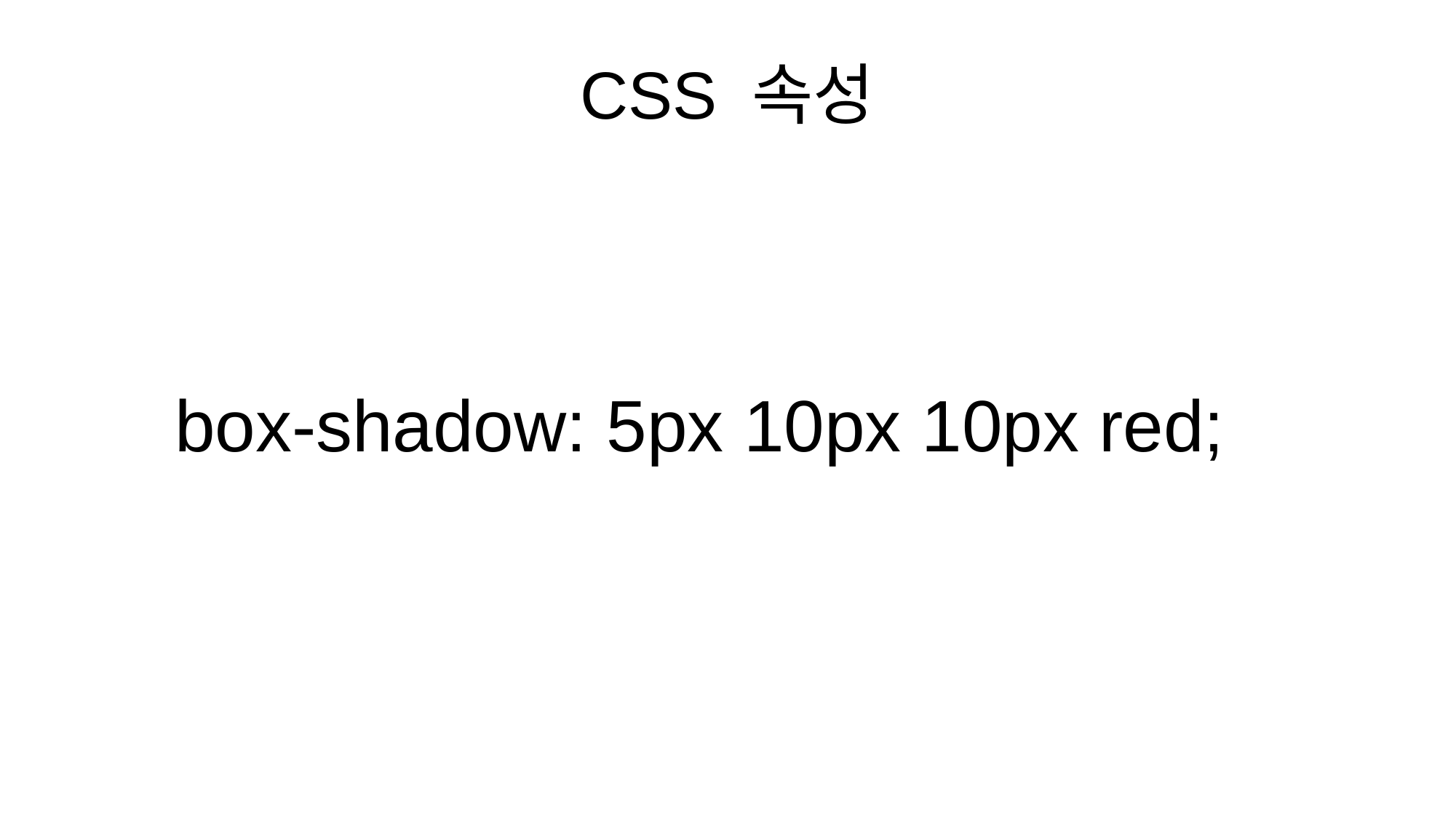

CSS 속성
 box-shadow: 5px 10px 10px red;